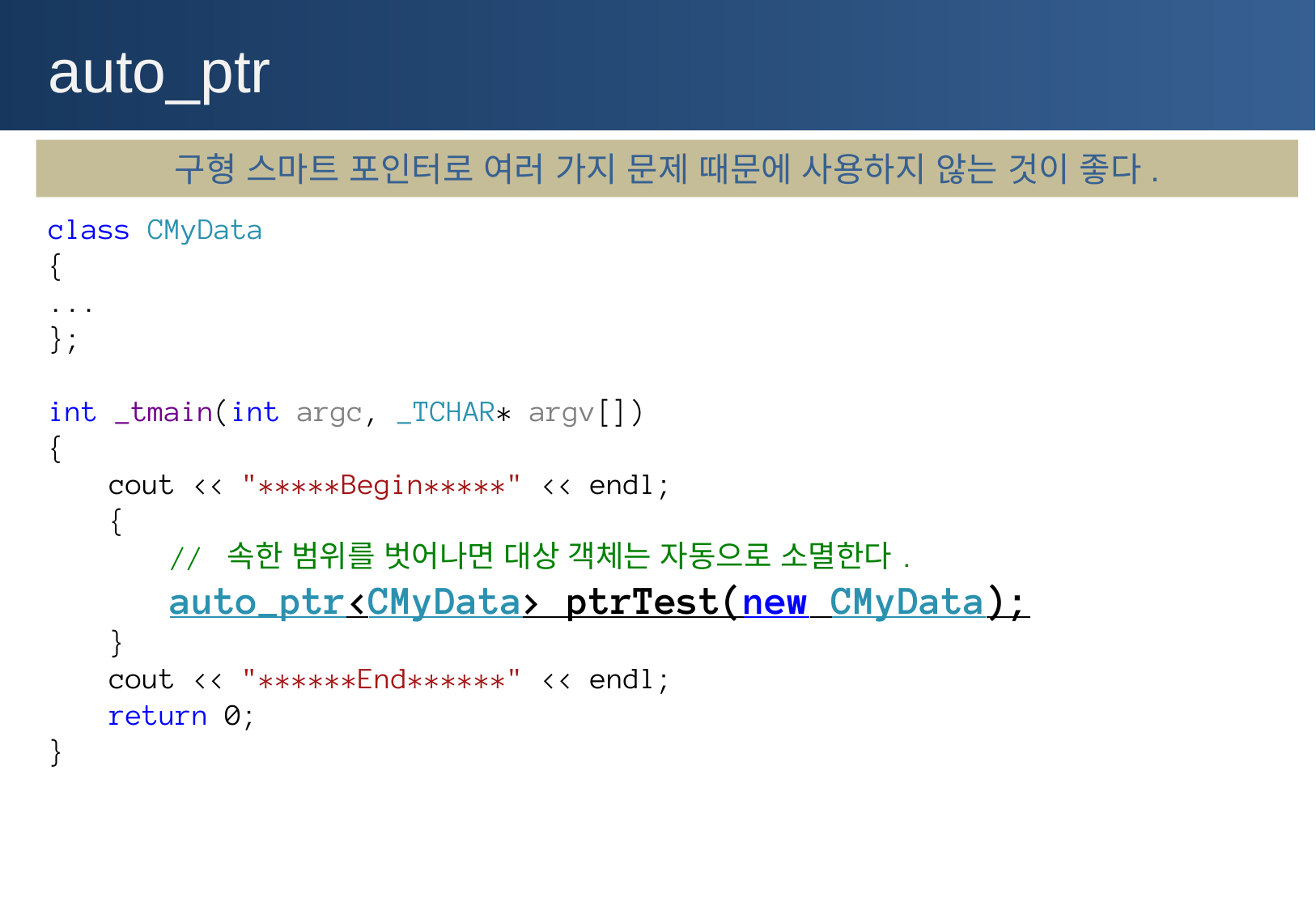

# auto_ptr
구형 스마트 포인터로 여러 가지 문제 때문에 사용하지 않는 것이 좋다.
class CMyData
{
...
};

int _tmain(int argc, _TCHAR* argv[])
{
cout << "*****Begin*****" << endl;
{
// 속한 범위를 벗어나면 대상 객체는 자동으로 소멸한다.
auto_ptr<CMyData> ptrTest(new CMyData);
}
cout << "******End******" << endl;
return 0;
}